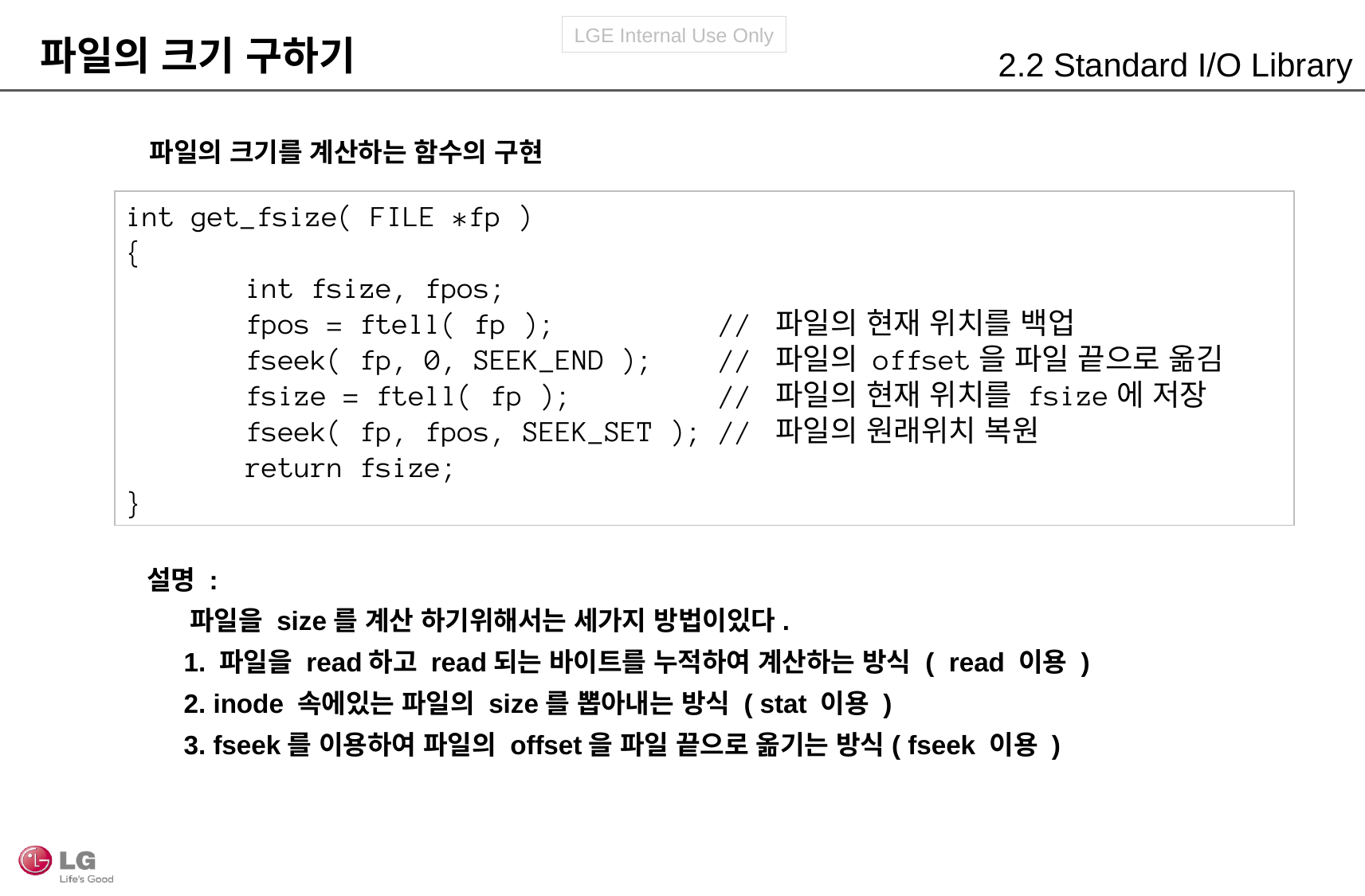

파일의 크기 구하기
2.2 Standard I/O Library

파일의 크기를 계산하는 함수의 구현
int get_fsize( FILE *fp )
{
	int fsize, fpos;
	fpos = ftell( fp );          // 파일의 현재 위치를 백업
	fseek( fp, 0, SEEK_END );    // 파일의 offset을 파일 끝으로 옮김
	fsize = ftell( fp );         // 파일의 현재 위치를 fsize에 저장
	fseek( fp, fpos, SEEK_SET ); // 파일의 원래위치 복원
	return fsize;
}
설명 :
     파일을 size를 계산 하기위해서는 세가지 방법이있다.
     1. 파일을 read하고 read되는 바이트를 누적하여 계산하는 방식 (  read 이용 )
     2. inode 속에있는 파일의 size를 뽑아내는 방식 ( stat 이용 )
     3. fseek를 이용하여 파일의 offset을 파일 끝으로 옮기는 방식( fseek 이용 )